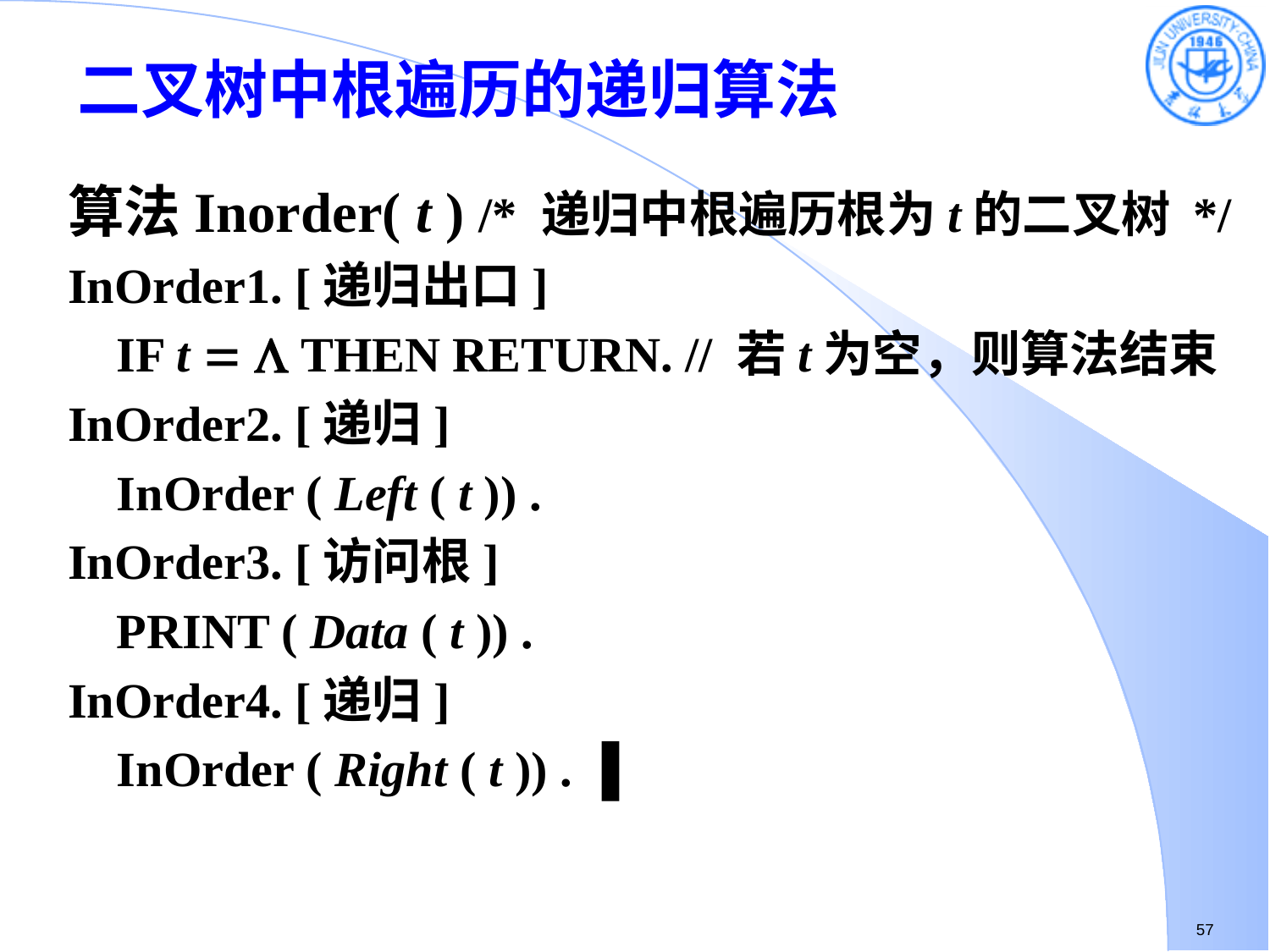

# 二叉树中根遍历的递归算法
算法Inorder( t ) /* 递归中根遍历根为t的二叉树 */
InOrder1. [递归出口]
    IF t = Λ THEN RETURN. // 若t为空，则算法结束
InOrder2. [递归]
    InOrder ( Left ( t )) .
InOrder3. [访问根]
    PRINT ( Data ( t )) .
InOrder4. [递归]
    InOrder ( Right ( t )) . ▐